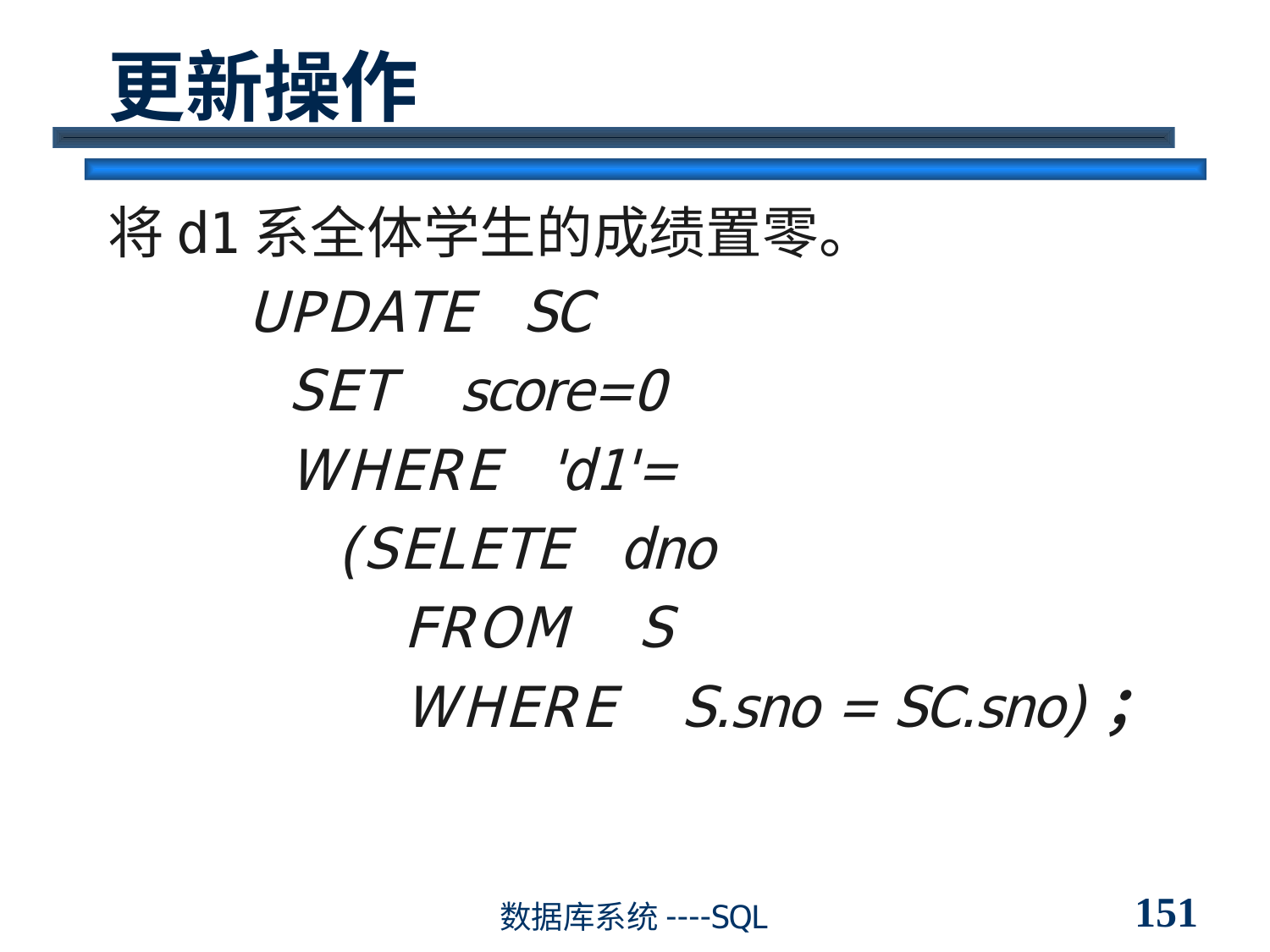

# 更新操作
将d1系全体学生的成绩置零。
        UPDATE   SC
           SET    score=0
           WHERE   'd1'=
              (SELETE   dno
                  FROM    S
                  WHERE    S.sno = SC.sno)；
151
数据库系统----SQL